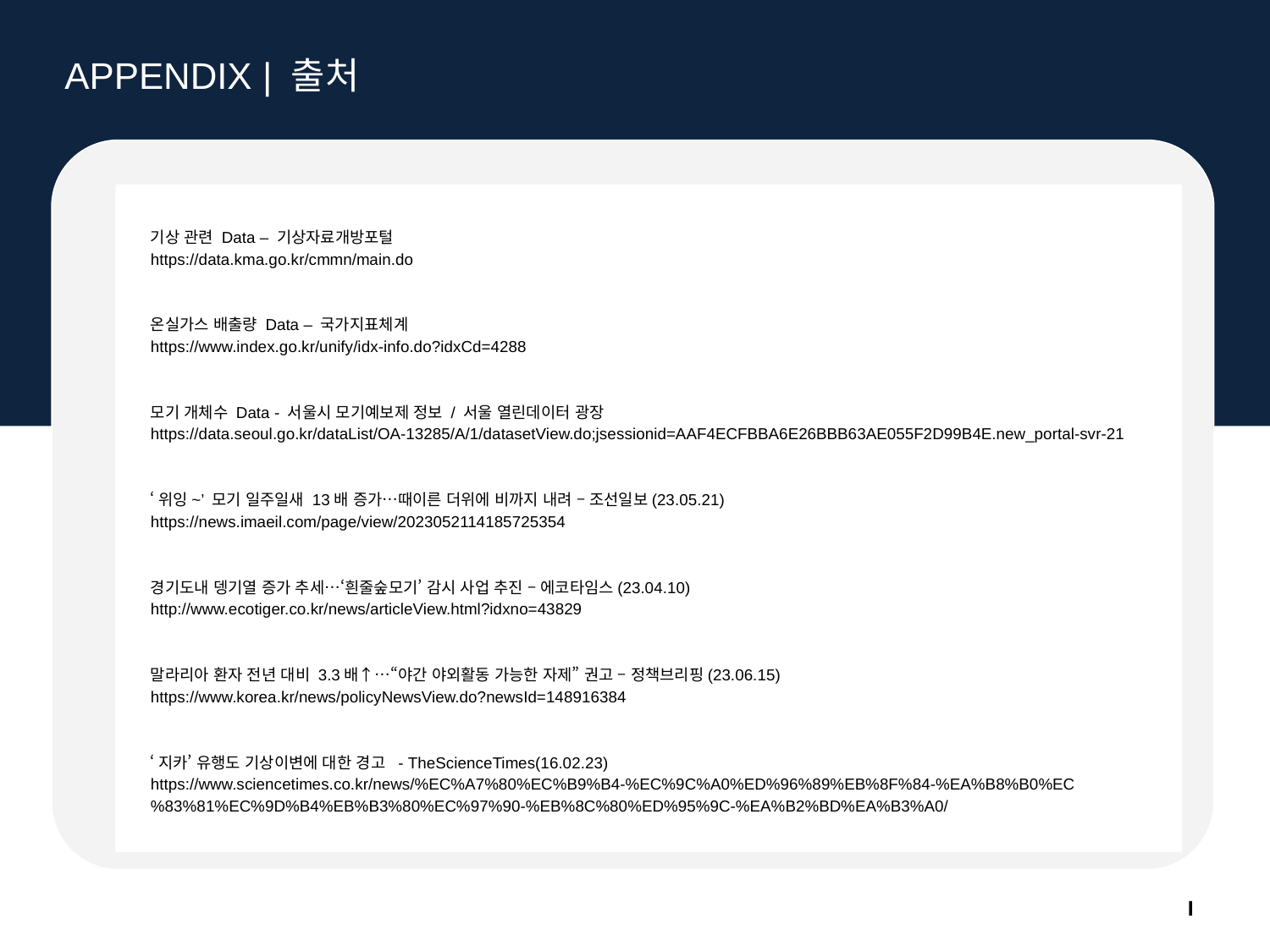

APPENDIX | 출처

기상 관련 Data – 기상자료개방포털
https://data.kma.go.kr/cmmn/main.do

온실가스 배출량 Data – 국가지표체계
https://www.index.go.kr/unify/idx-info.do?idxCd=4288

모기 개체수 Data - 서울시 모기예보제 정보 / 서울 열린데이터 광장
https://data.seoul.go.kr/dataList/OA-13285/A/1/datasetView.do;jsessionid=AAF4ECFBBA6E26BBB63AE055F2D99B4E.new_portal-svr-21

‘위잉~’ 모기 일주일새 13배 증가…때이른 더위에 비까지 내려 – 조선일보(23.05.21)
https://news.imaeil.com/page/view/2023052114185725354

경기도내 뎅기열 증가 추세…‘흰줄숲모기’ 감시 사업 추진 – 에코타임스(23.04.10)
http://www.ecotiger.co.kr/news/articleView.html?idxno=43829

말라리아 환자 전년 대비 3.3배↑…“야간 야외활동 가능한 자제” 권고 – 정책브리핑(23.06.15)
https://www.korea.kr/news/policyNewsView.do?newsId=148916384

‘지카’ 유행도 기상이변에 대한 경고  - TheScienceTimes(16.02.23)
https://www.sciencetimes.co.kr/news/%EC%A7%80%EC%B9%B4-%EC%9C%A0%ED%96%89%EB%8F%84-%EA%B8%B0%EC%83%81%EC%9D%B4%EB%B3%80%EC%97%90-%EB%8C%80%ED%95%9C-%EA%B2%BD%EA%B3%A0/
I